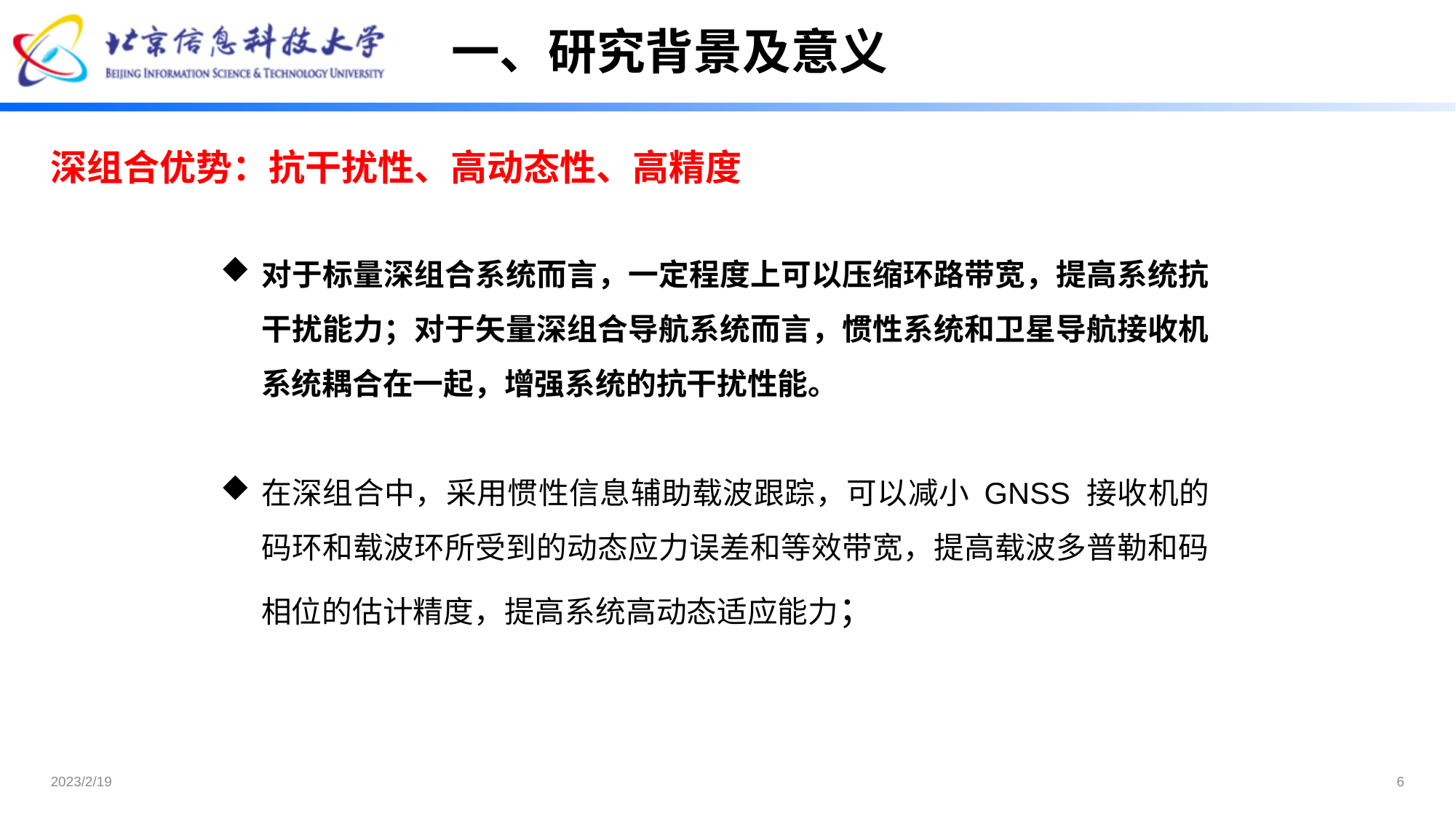

一、研究背景及意义
深组合优势：抗干扰性、高动态性、高精度
对于标量深组合系统而言，一定程度上可以压缩环路带宽，提高系统抗干扰能力；对于矢量深组合导航系统而言，惯性系统和卫星导航接收机系统耦合在一起，增强系统的抗干扰性能。

在深组合中，采用惯性信息辅助载波跟踪，可以减小 GNSS 接收机的码环和载波环所受到的动态应力误差和等效带宽，提高载波多普勒和码相位的估计精度，提高系统高动态适应能力；
2023/2/19
6